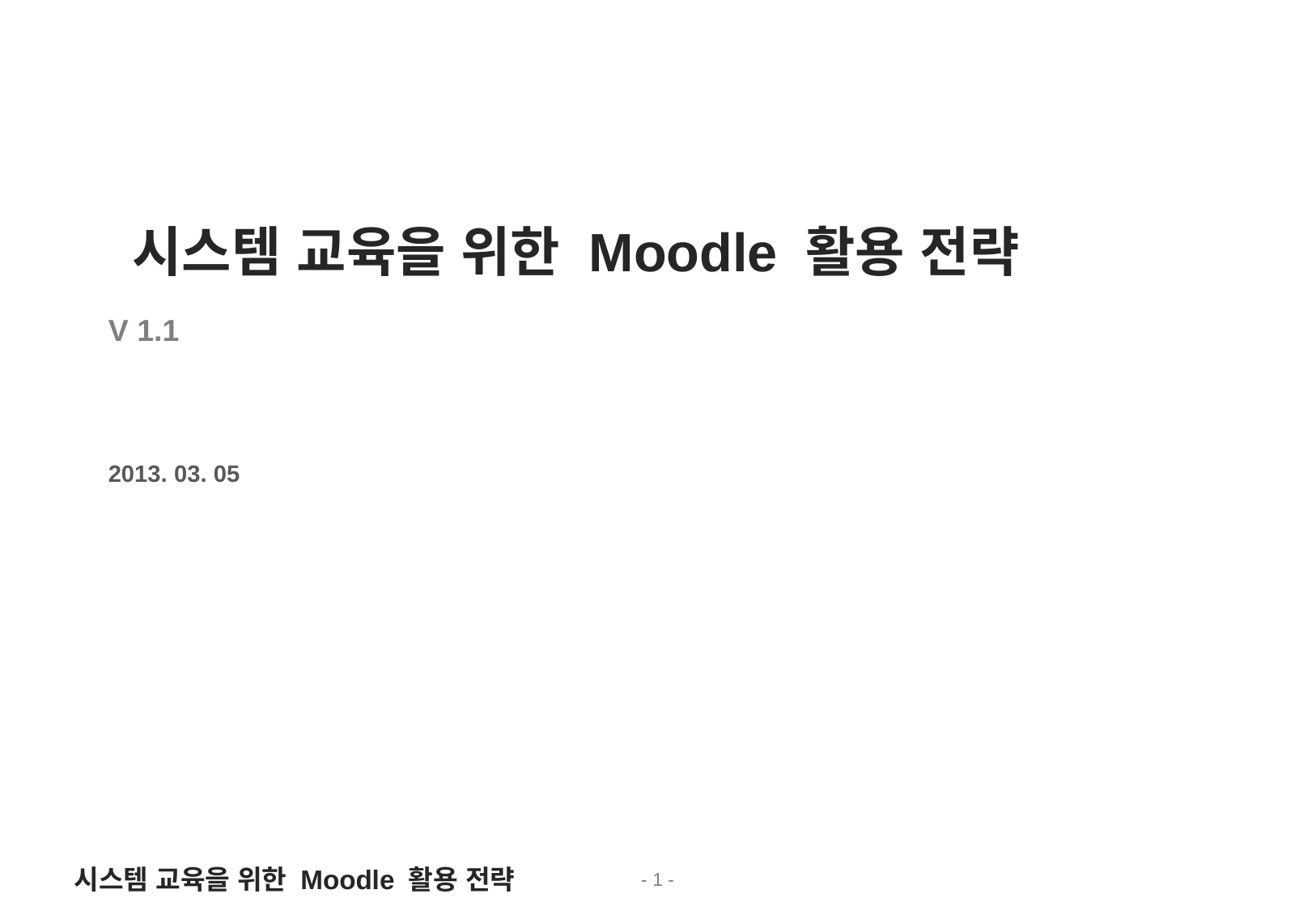

시스템 교육을 위한 Moodle 활용 전략
V 1.1
2013. 03. 05